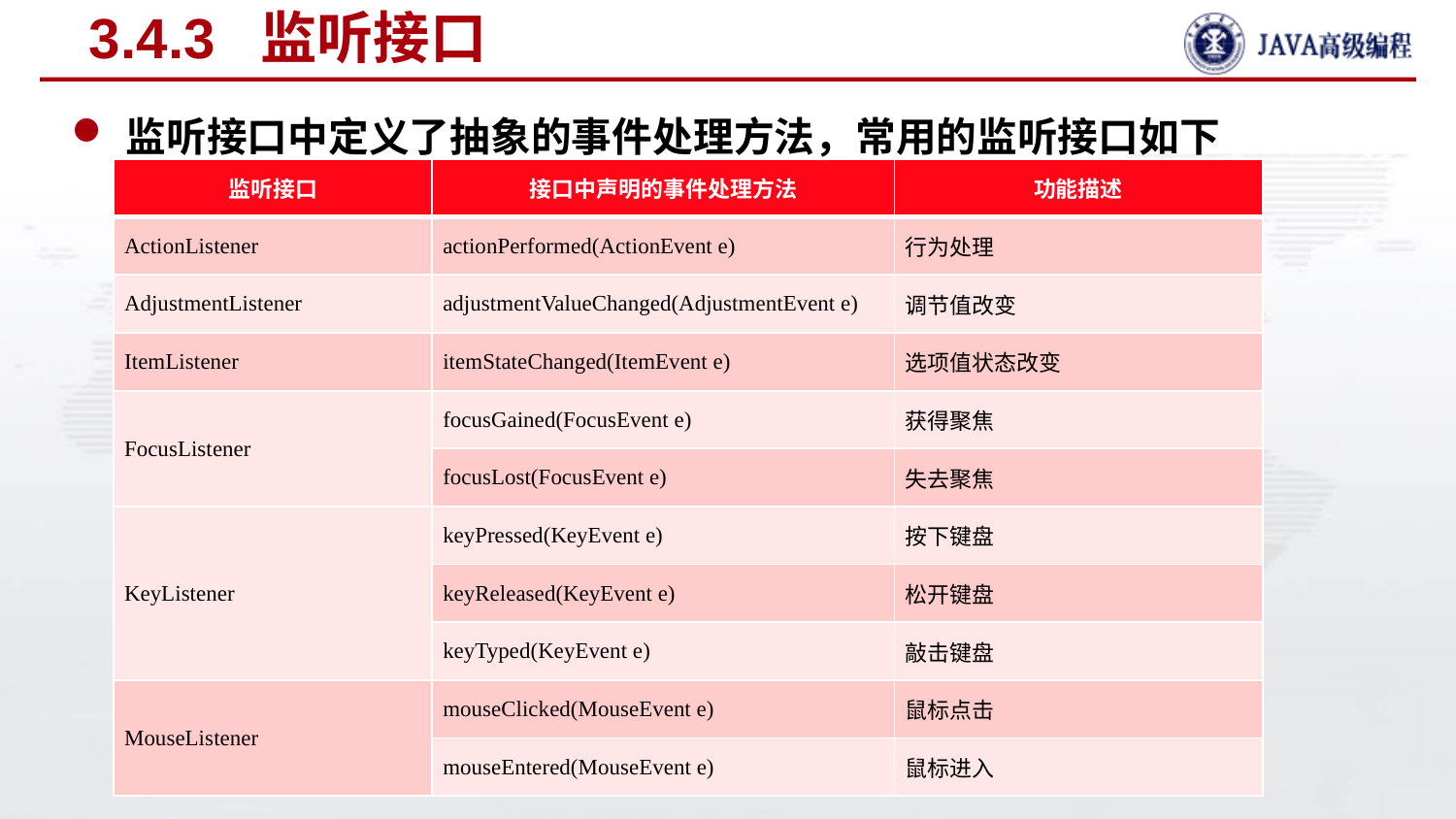

# 3.4.3  监听接口
监听接口中定义了抽象的事件处理方法，常用的监听接口如下

| 监听接口 | 接口中声明的事件处理方法 | 功能描述 |
| --- | --- | --- |
| ActionListener | actionPerformed(ActionEvent e) | 行为处理 |
| AdjustmentListener | adjustmentValueChanged(AdjustmentEvent e) | 调节值改变 |
| ItemListener | itemStateChanged(ItemEvent e) | 选项值状态改变 |
| FocusListener | focusGained(FocusEvent e) | 获得聚焦 |
|  | focusLost(FocusEvent e) | 失去聚焦 |
| KeyListener | keyPressed(KeyEvent e) | 按下键盘 |
|  | keyReleased(KeyEvent e) | 松开键盘 |
|  | keyTyped(KeyEvent e) | 敲击键盘 |
| MouseListener | mouseClicked(MouseEvent e) | 鼠标点击 |
|  | mouseEntered(MouseEvent e) | 鼠标进入 |